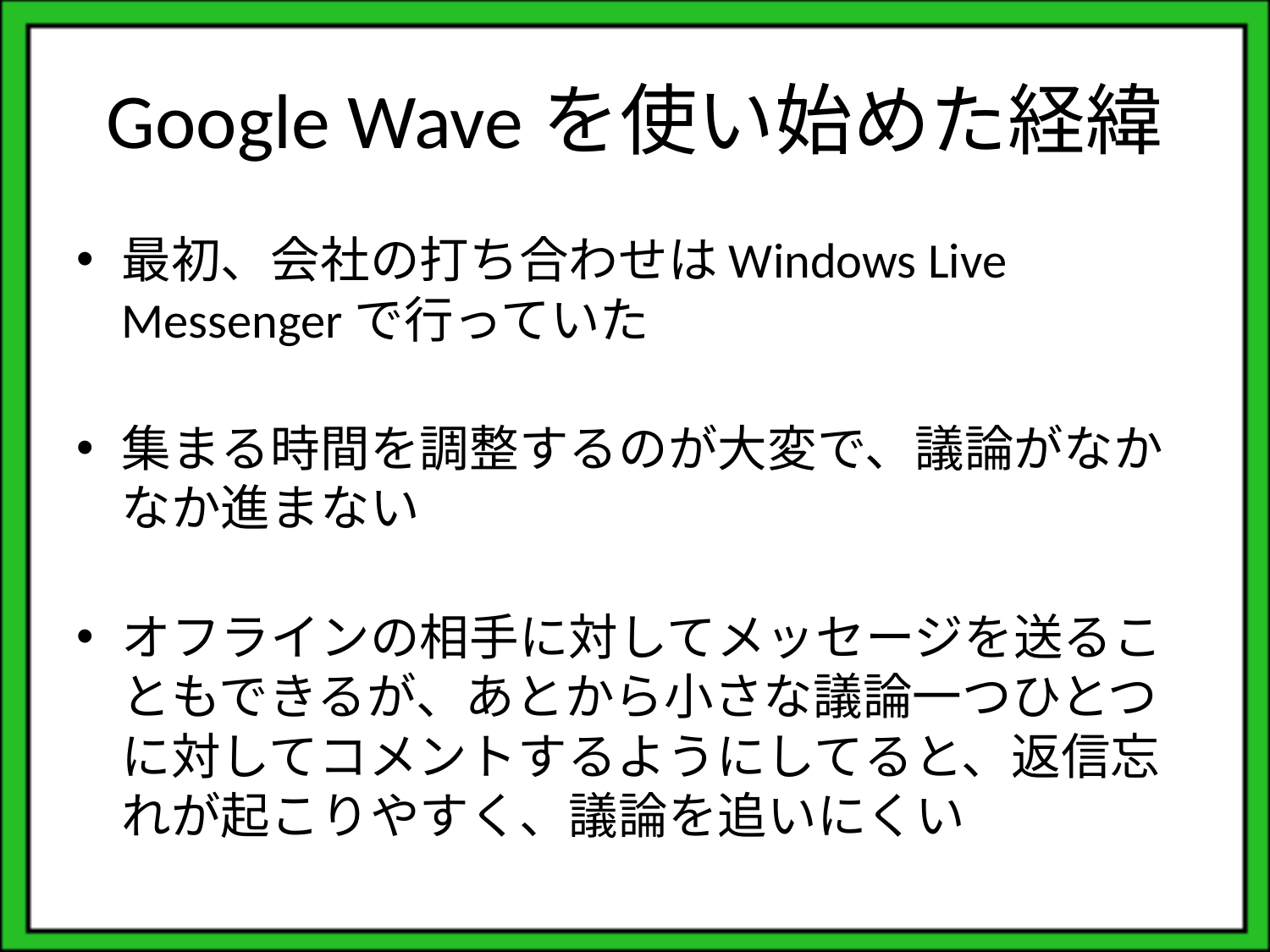

# Google Waveを使い始めた経緯
最初、会社の打ち合わせはWindows Live Messengerで行っていた
集まる時間を調整するのが大変で、議論がなかなか進まない
オフラインの相手に対してメッセージを送ることもできるが、あとから小さな議論一つひとつに対してコメントするようにしてると、返信忘れが起こりやすく、議論を追いにくい